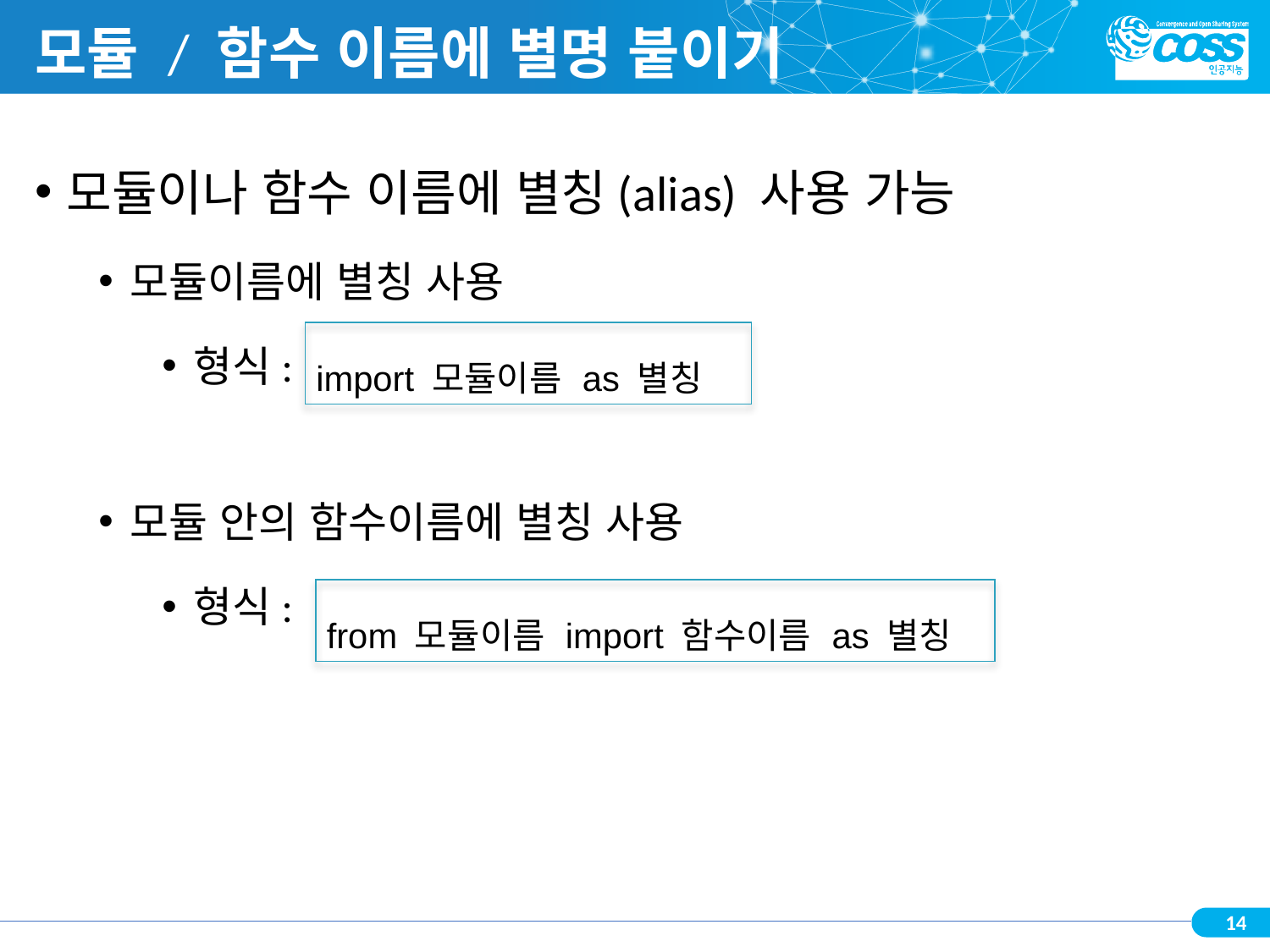

# 모듈 / 함수 이름에 별명 붙이기
모듈이나 함수 이름에 별칭(alias) 사용 가능
모듈이름에 별칭 사용
형식:

모듈 안의 함수이름에 별칭 사용
형식:
| import 모듈이름 as 별칭 |
| --- |
| from 모듈이름 import 함수이름 as 별칭 |
| --- |
14